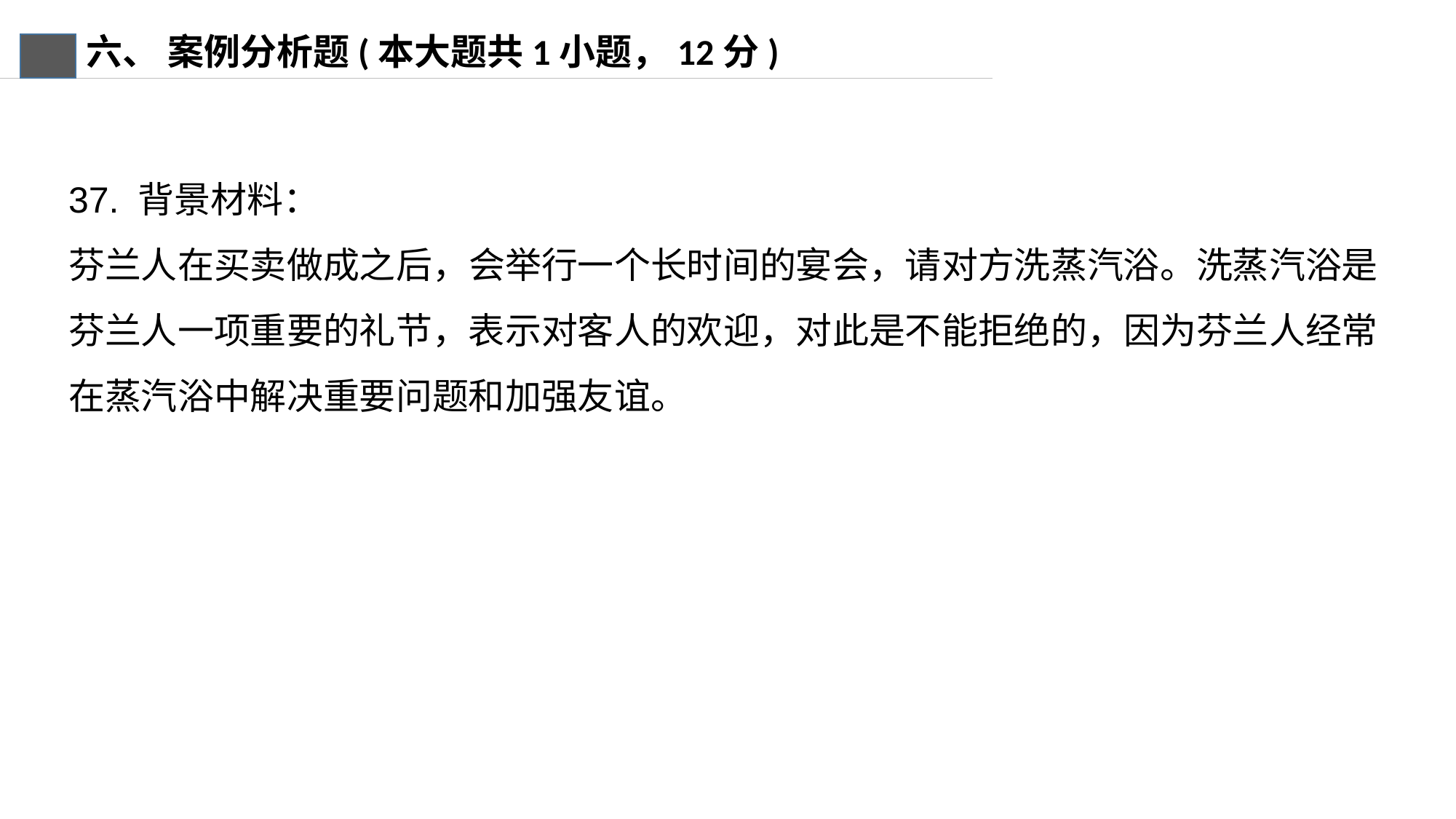

六、 案例分析题(本大题共1小题，12分)

37. 背景材料：
芬兰人在买卖做成之后，会举行一个长时间的宴会，请对方洗蒸汽浴。洗蒸汽浴是芬兰人一项重要的礼节，表示对客人的欢迎，对此是不能拒绝的，因为芬兰人经常在蒸汽浴中解决重要问题和加强友谊。